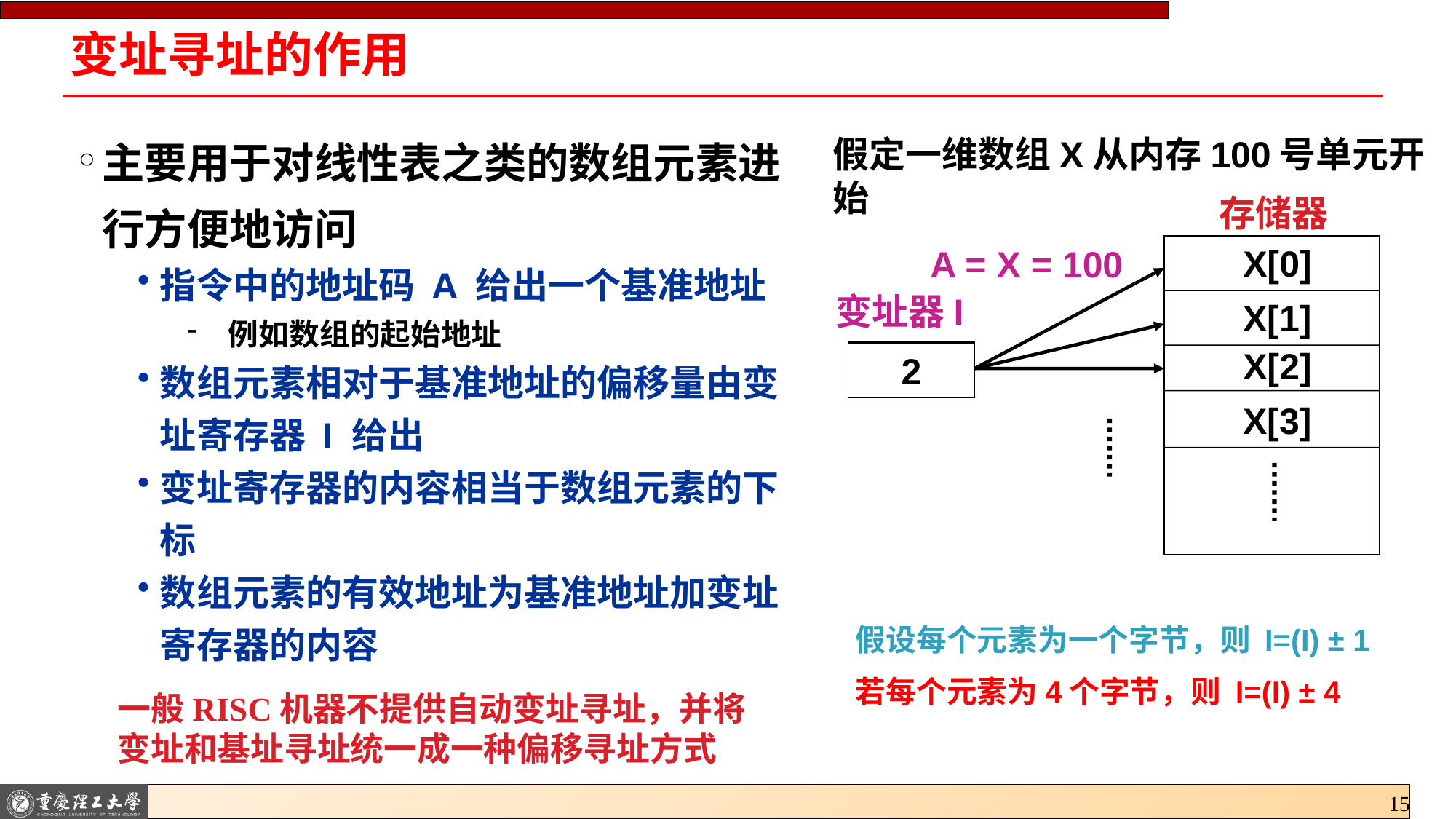

# 变址寻址的作用
主要用于对线性表之类的数组元素进行方便地访问
指令中的地址码 A 给出一个基准地址
例如数组的起始地址
数组元素相对于基准地址的偏移量由变址寄存器 I 给出
变址寄存器的内容相当于数组元素的下标
数组元素的有效地址为基准地址加变址寄存器的内容
假定一维数组X从内存100号单元开始
存储器
X[0]

X[1]

X[2]

X[3]

A = X = 100

变址器I

1

0
2

假设每个元素为一个字节，则 I=(I) ± 1
若每个元素为4个字节，则 I=(I) ± 4
一般RISC机器不提供自动变址寻址，并将变址和基址寻址统一成一种偏移寻址方式